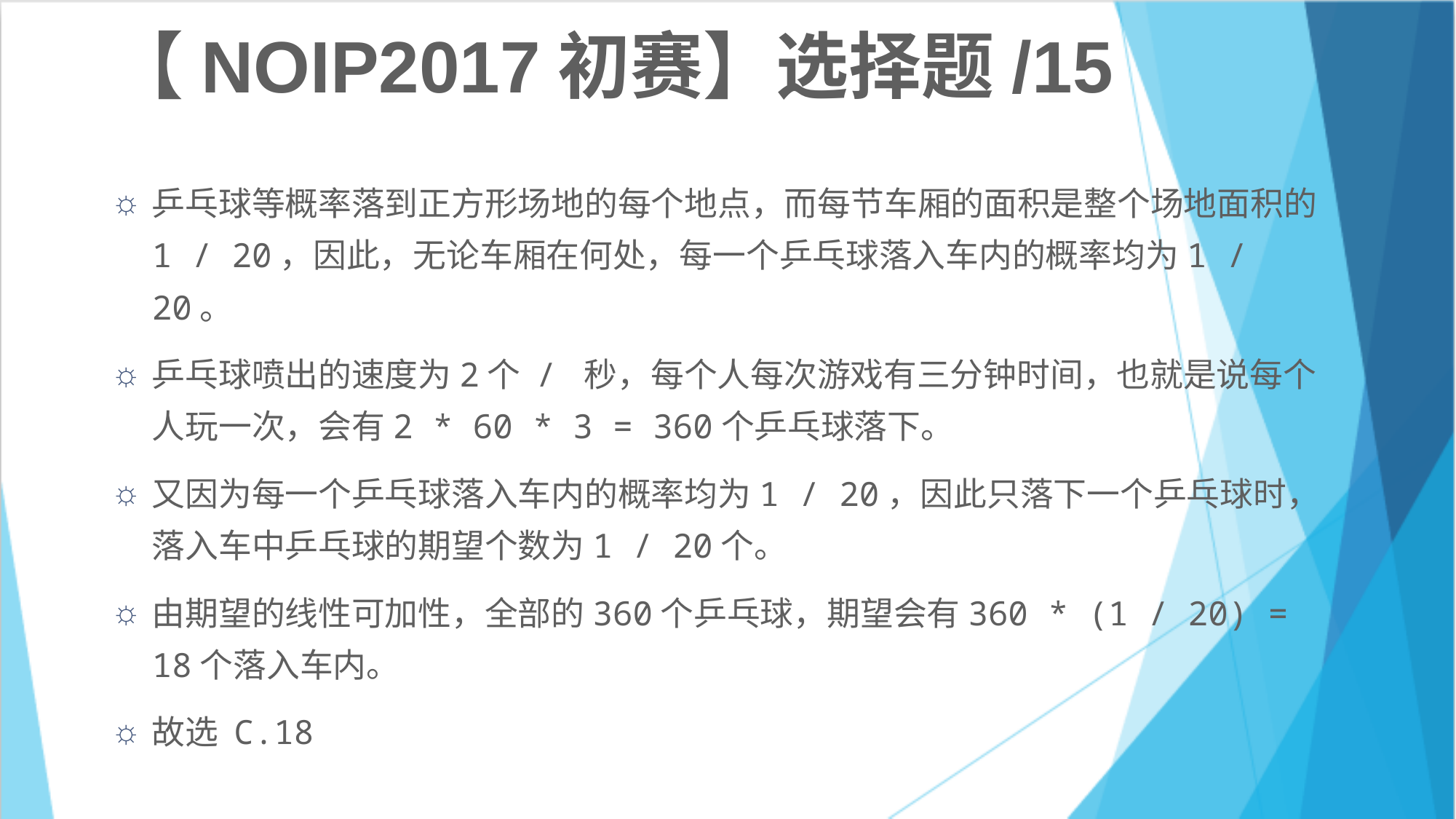

# 【NOIP2017初赛】选择题/15
乒乓球等概率落到正方形场地的每个地点，而每节车厢的面积是整个场地面积的1 / 20，因此，无论车厢在何处，每一个乒乓球落入车内的概率均为1 / 20。
乒乓球喷出的速度为2个 / 秒，每个人每次游戏有三分钟时间，也就是说每个人玩一次，会有2 * 60 * 3 = 360个乒乓球落下。
又因为每一个乒乓球落入车内的概率均为1 / 20，因此只落下一个乒乓球时，落入车中乒乓球的期望个数为1 / 20个。
由期望的线性可加性，全部的360个乒乓球，期望会有360 * (1 / 20) = 18个落入车内。
故选 C.18